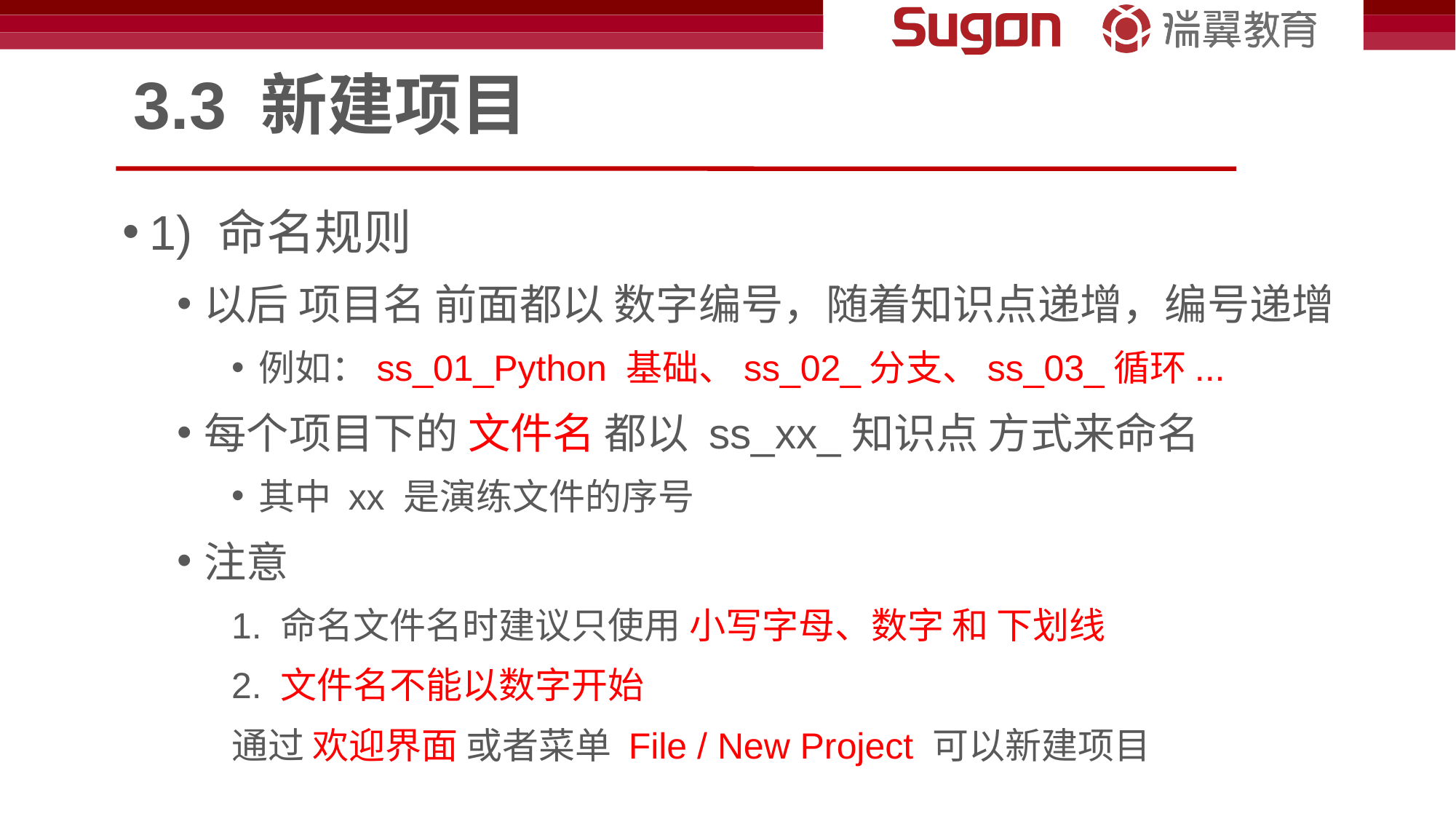

# 3.3 新建项目
1) 命名规则
以后 项目名 前面都以 数字编号，随着知识点递增，编号递增
例如：ss_01_Python 基础、ss_02_分支、ss_03_循环...
每个项目下的 文件名 都以 ss_xx_知识点 方式来命名
其中 xx 是演练文件的序号
注意
1. 命名文件名时建议只使用 小写字母、数字 和 下划线
2. 文件名不能以数字开始
通过 欢迎界面 或者菜单 File / New Project 可以新建项目